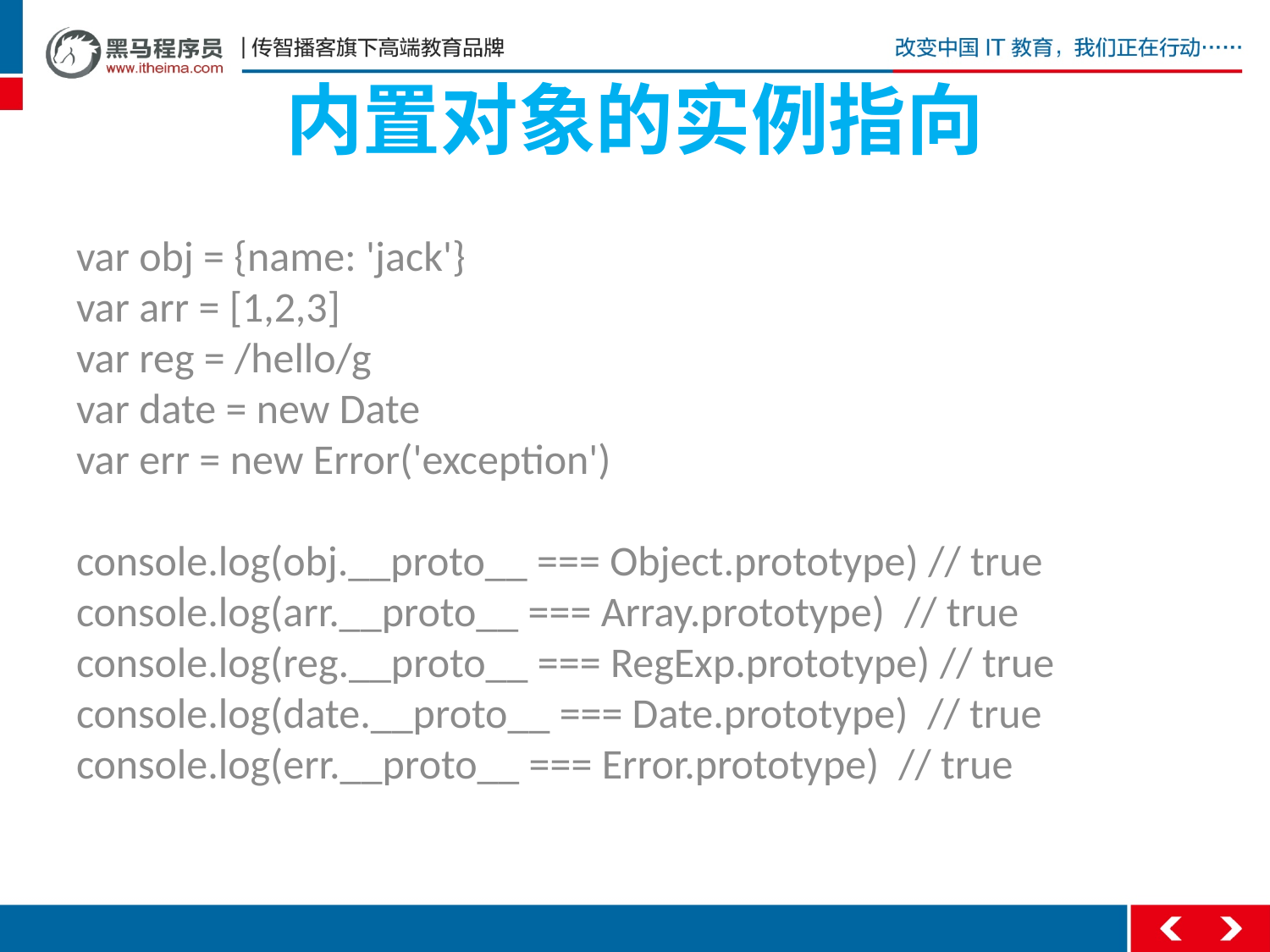

# 内置对象的实例指向
var obj = {name: 'jack'}
var arr = [1,2,3]
var reg = /hello/g
var date = new Date
var err = new Error('exception')

console.log(obj.__proto__ === Object.prototype) // true
console.log(arr.__proto__ === Array.prototype)  // true
console.log(reg.__proto__ === RegExp.prototype) // true
console.log(date.__proto__ === Date.prototype)  // true
console.log(err.__proto__ === Error.prototype)  // true